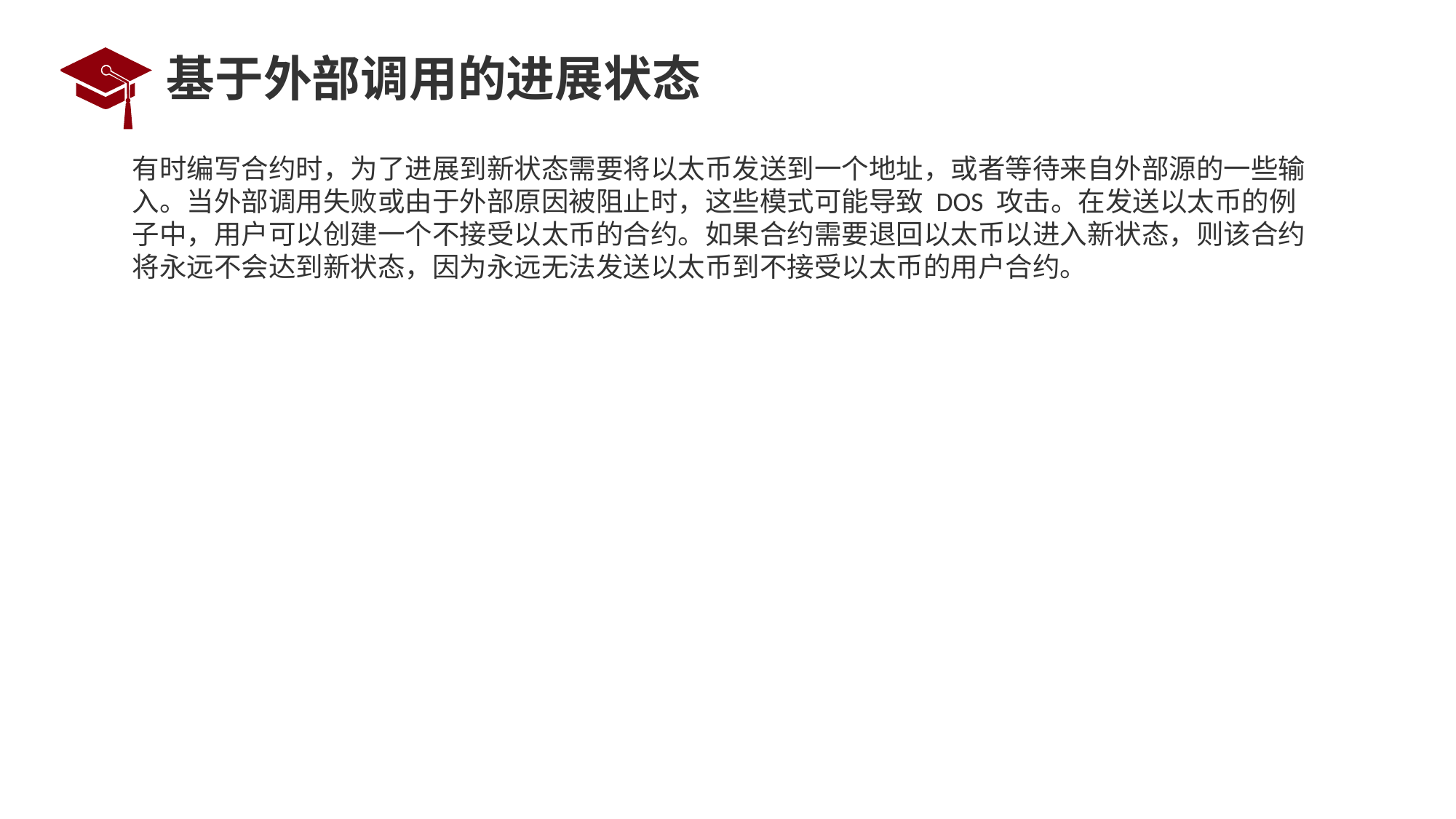

# 基于外部调用的进展状态
有时编写合约时，为了进展到新状态需要将以太币发送到一个地址，或者等待来自外部源的一些输入。当外部调用失败或由于外部原因被阻止时，这些模式可能导致 DOS 攻击。在发送以太币的例子中，用户可以创建一个不接受以太币的合约。如果合约需要退回以太币以进入新状态，则该合约将永远不会达到新状态，因为永远无法发送以太币到不接受以太币的用户合约。